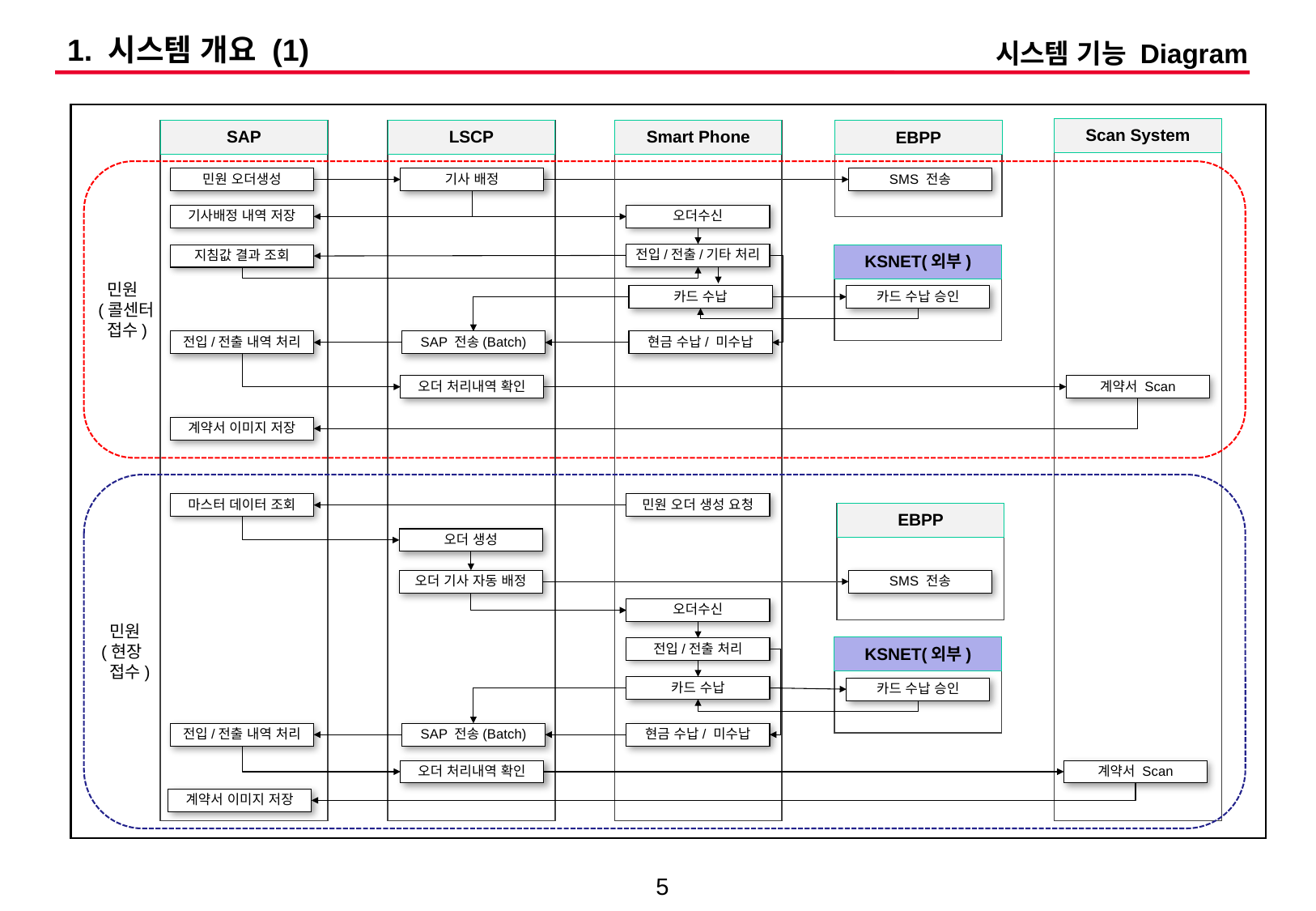

# 1. 시스템 개요 (1)
시스템 기능 Diagram
|  |
| --- |

Scan System

SAP

LSCP

Smart Phone

EBPP
 민원
(콜센터
 접수)
민원 오더생성
기사 배정
SMS 전송
기사배정 내역 저장
오더수신
전입/전출/기타 처리
지침값 결과 조회

KSNET(외부)
카드 수납
카드 수납 승인
전입/전출 내역 처리
SAP 전송(Batch)
현금 수납/ 미수납
오더 처리내역 확인
계약서 Scan
계약서 이미지 저장
 민원
(현장
 접수)
마스터 데이터 조회
민원 오더 생성 요청

EBPP
오더 생성
오더 기사 자동 배정
SMS 전송
오더수신

KSNET(외부)
전입/전출 처리
카드 수납
카드 수납 승인
전입/전출 내역 처리
SAP 전송(Batch)
현금 수납/ 미수납
오더 처리내역 확인
계약서 Scan
계약서 이미지 저장